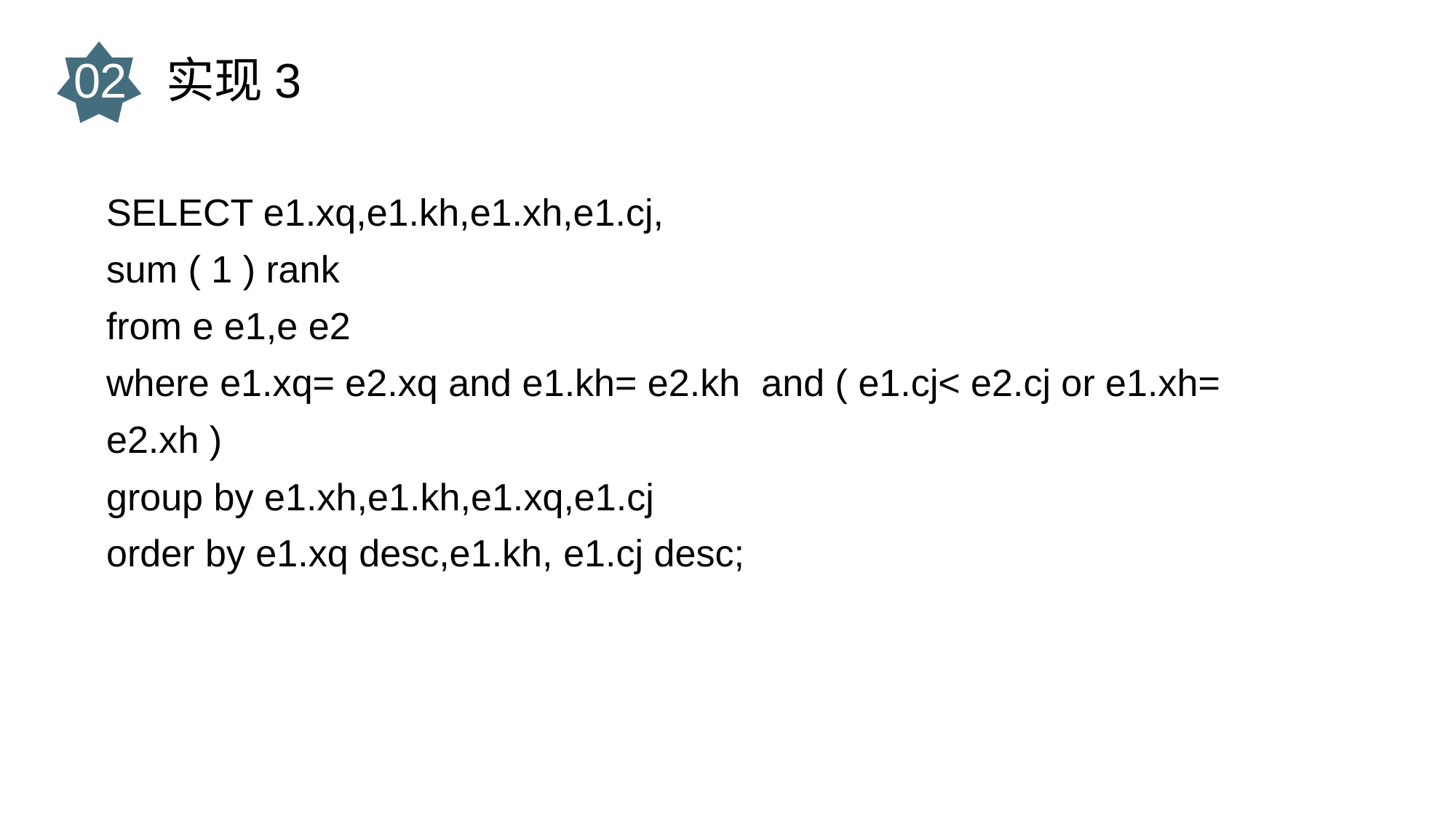

02  实现3
SELECT e1.xq,e1.kh,e1.xh,e1.cj,
sum ( 1 ) rank
from e e1,e e2
where e1.xq= e2.xq and e1.kh= e2.kh  and ( e1.cj< e2.cj or e1.xh= e2.xh )
group by e1.xh,e1.kh,e1.xq,e1.cj
order by e1.xq desc,e1.kh, e1.cj desc;